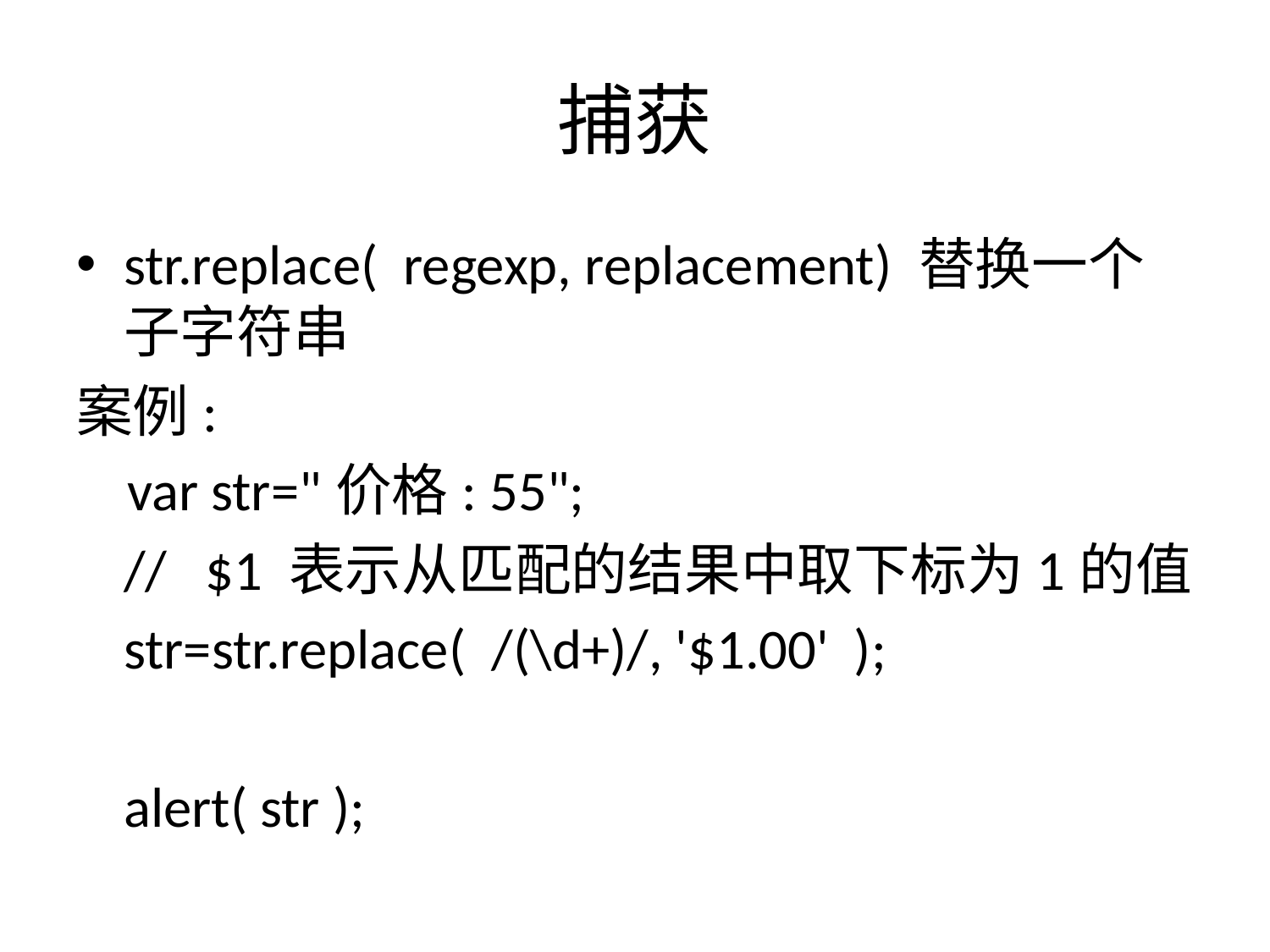

# 捕获
str.replace(  regexp, replacement) 替换一个子字符串
案例:
    var str="价格: 55";
	//   $1 表示从匹配的结果中取下标为1的值
	str=str.replace(  /(\d+)/, '$1.00'  );

	alert( str );